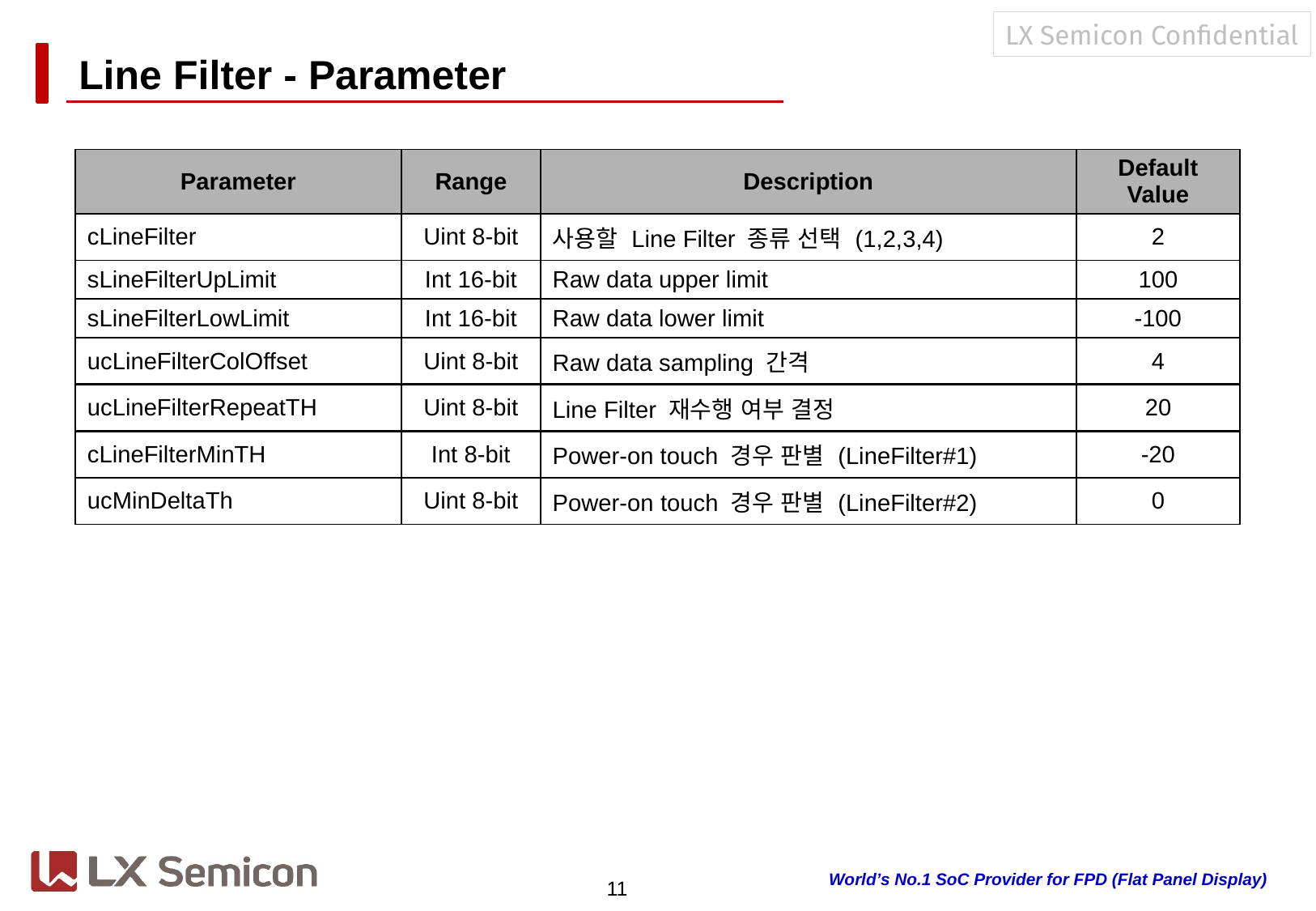

# Line Filter - Parameter
| Parameter | Range | Description | Default Value |
| --- | --- | --- | --- |
| cLineFilter | Uint 8-bit | 사용할 Line Filter 종류 선택 (1,2,3,4) | 2 |
| sLineFilterUpLimit | Int 16-bit | Raw data upper limit | 100 |
| sLineFilterLowLimit | Int 16-bit | Raw data lower limit | -100 |
| ucLineFilterColOffset | Uint 8-bit | Raw data sampling 간격 | 4 |
| ucLineFilterRepeatTH | Uint 8-bit | Line Filter 재수행 여부 결정 | 20 |
| cLineFilterMinTH | Int 8-bit | Power-on touch 경우 판별 (LineFilter#1) | -20 |
| ucMinDeltaTh | Uint 8-bit | Power-on touch 경우 판별 (LineFilter#2) | 0 |